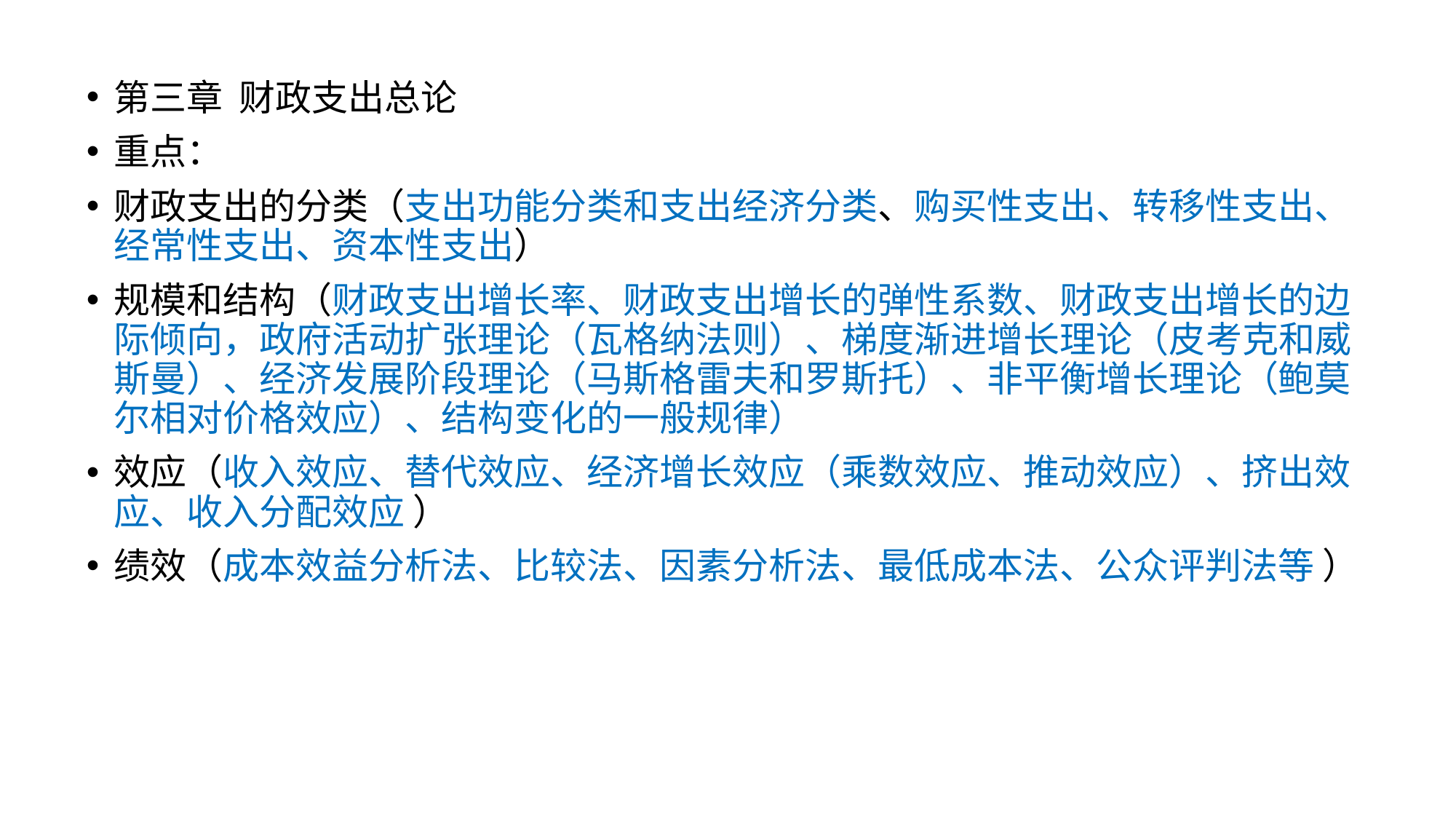

第三章  财政支出总论
重点：
财政支出的分类（支出功能分类和支出经济分类、购买性支出、转移性支出、经常性支出、资本性支出）
规模和结构（财政支出增长率、财政支出增长的弹性系数、财政支出增长的边际倾向，政府活动扩张理论（瓦格纳法则）、梯度渐进增长理论（皮考克和威斯曼）、经济发展阶段理论（马斯格雷夫和罗斯托）、非平衡增长理论（鲍莫尔相对价格效应）、结构变化的一般规律）
效应（收入效应、替代效应、经济增长效应（乘数效应、推动效应）、挤出效应、收入分配效应 ）
绩效（成本效益分析法、比较法、因素分析法、最低成本法、公众评判法等 ）